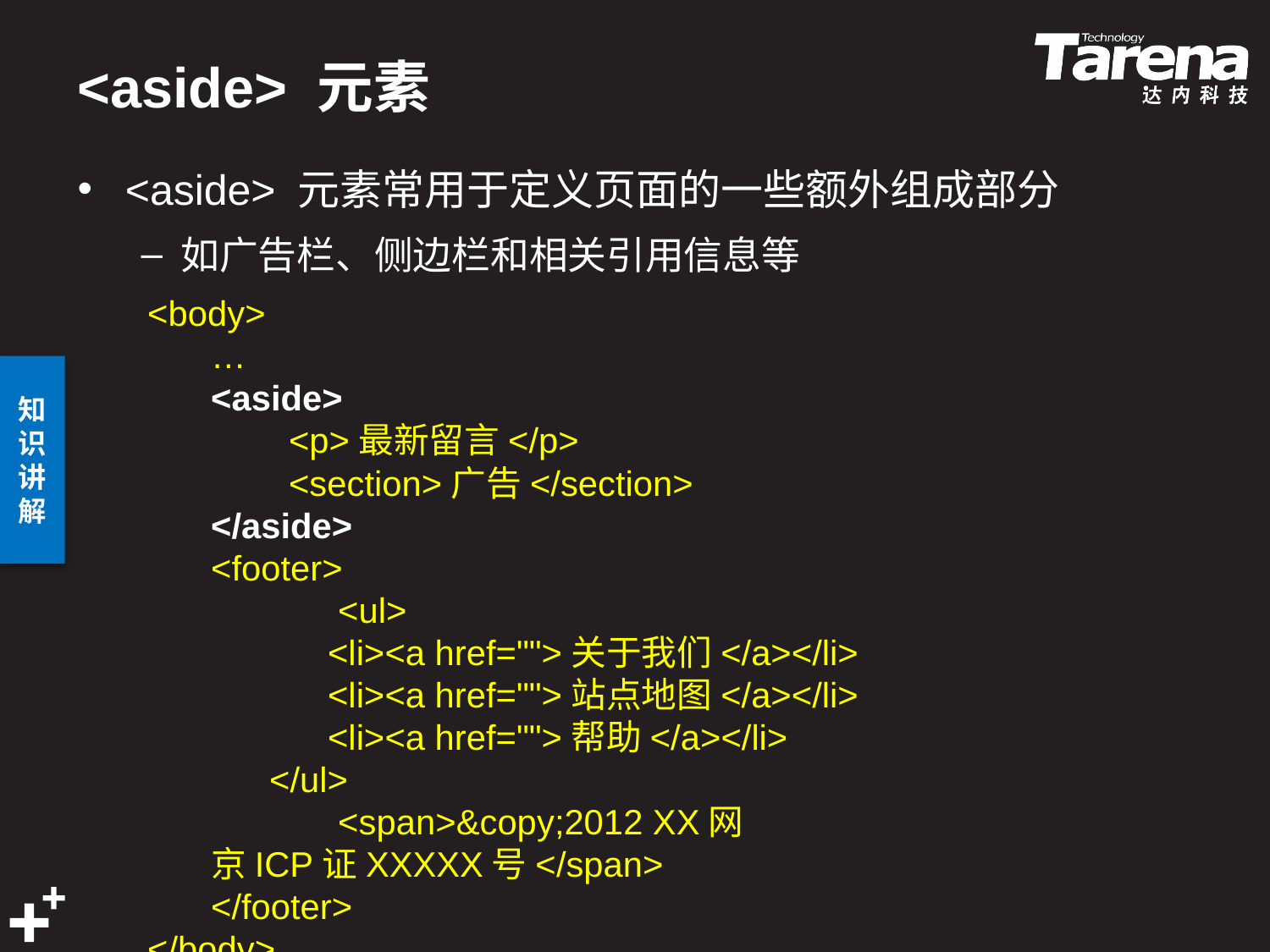

# <aside> 元素
<aside> 元素常用于定义页面的一些额外组成部分
如广告栏、侧边栏和相关引用信息等
<body>
…
<aside>
        <p>最新留言</p>
        <section>广告</section>
</aside>
<footer>
	<ul>
            <li><a href="">关于我们</a></li>
            <li><a href="">站点地图</a></li>
            <li><a href="">帮助</a></li>
      </ul>
	<span>&copy;2012 XX网  京ICP证XXXXX号</span>
</footer>
</body>